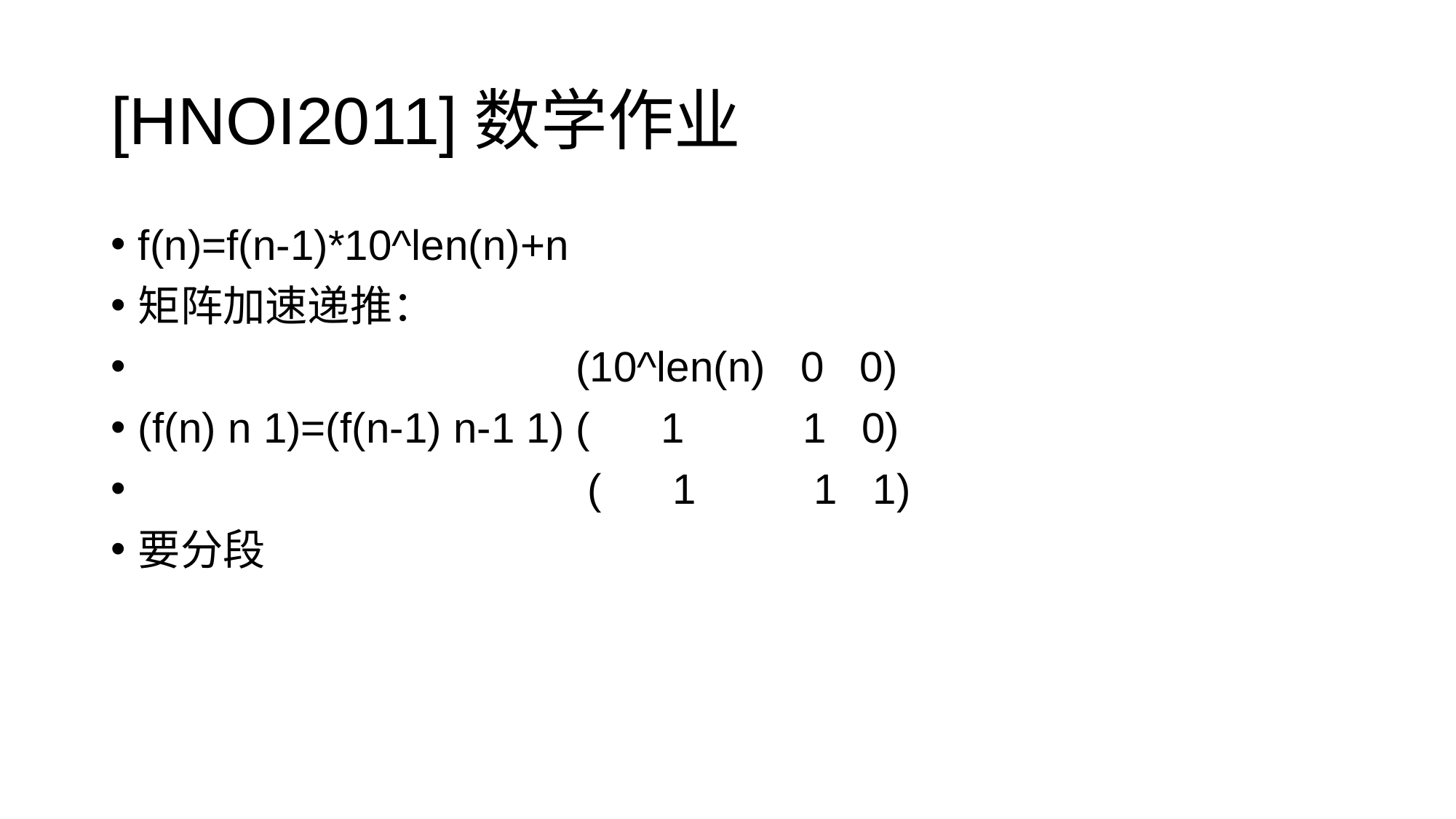

# [HNOI2011]数学作业
f(n)=f(n-1)*10^len(n)+n
矩阵加速递推：
                                     (10^len(n)   0   0)
(f(n) n 1)=(f(n-1) n-1 1) (      1          1   0)
                                      (      1          1   1)
要分段